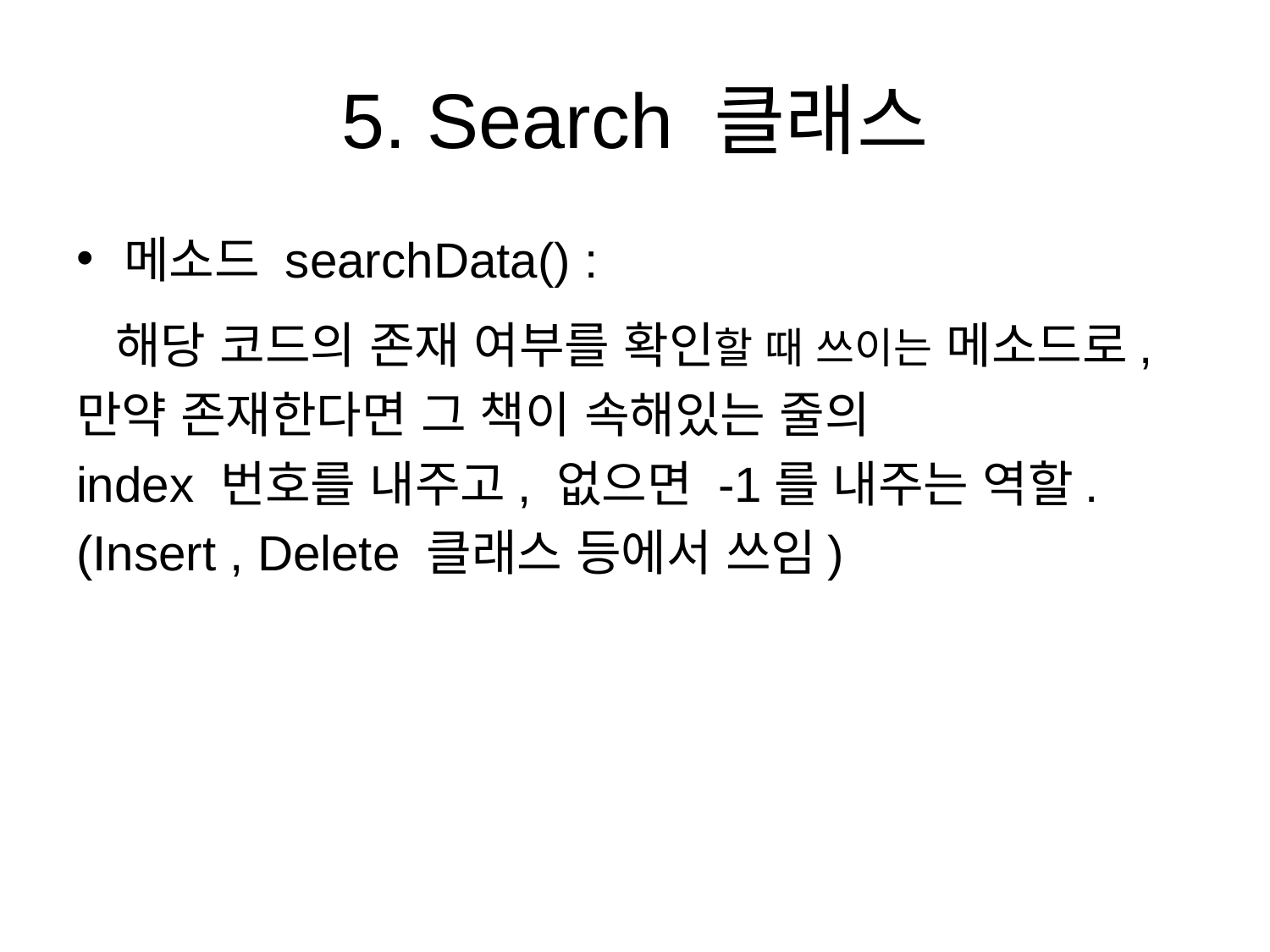

# 5. Search 클래스
메소드 searchData() :

  해당 코드의 존재 여부를 확인할 때 쓰이는 메소드로,
만약 존재한다면 그 책이 속해있는 줄의
index 번호를 내주고, 없으면 -1를 내주는 역할.
(Insert , Delete 클래스 등에서 쓰임)